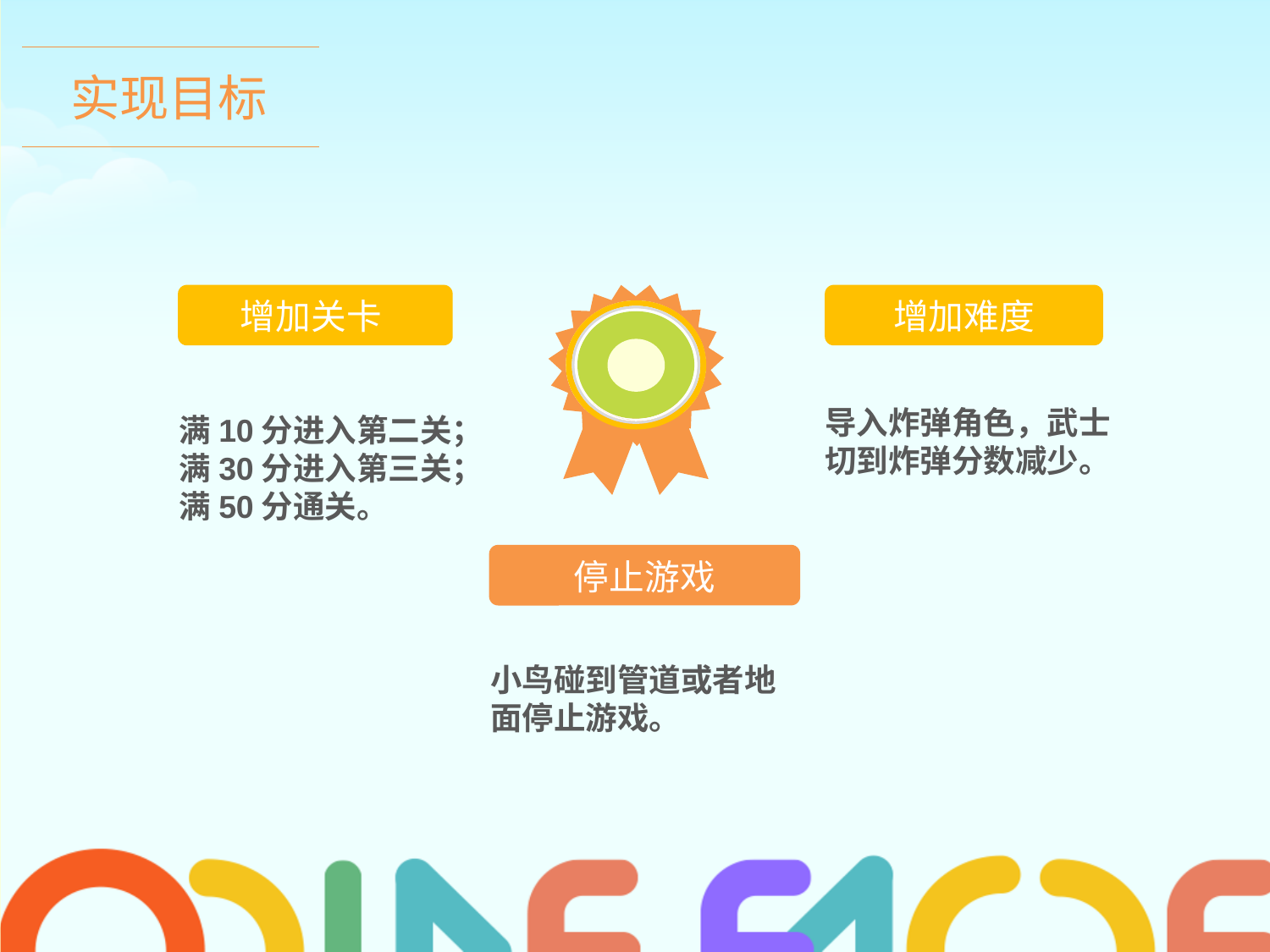

实现目标

增加难度

增加关卡
导入炸弹角色，武士切到炸弹分数减少。
满10分进入第二关；满30分进入第三关；满50分通关。

停止游戏
小鸟碰到管道或者地面停止游戏。